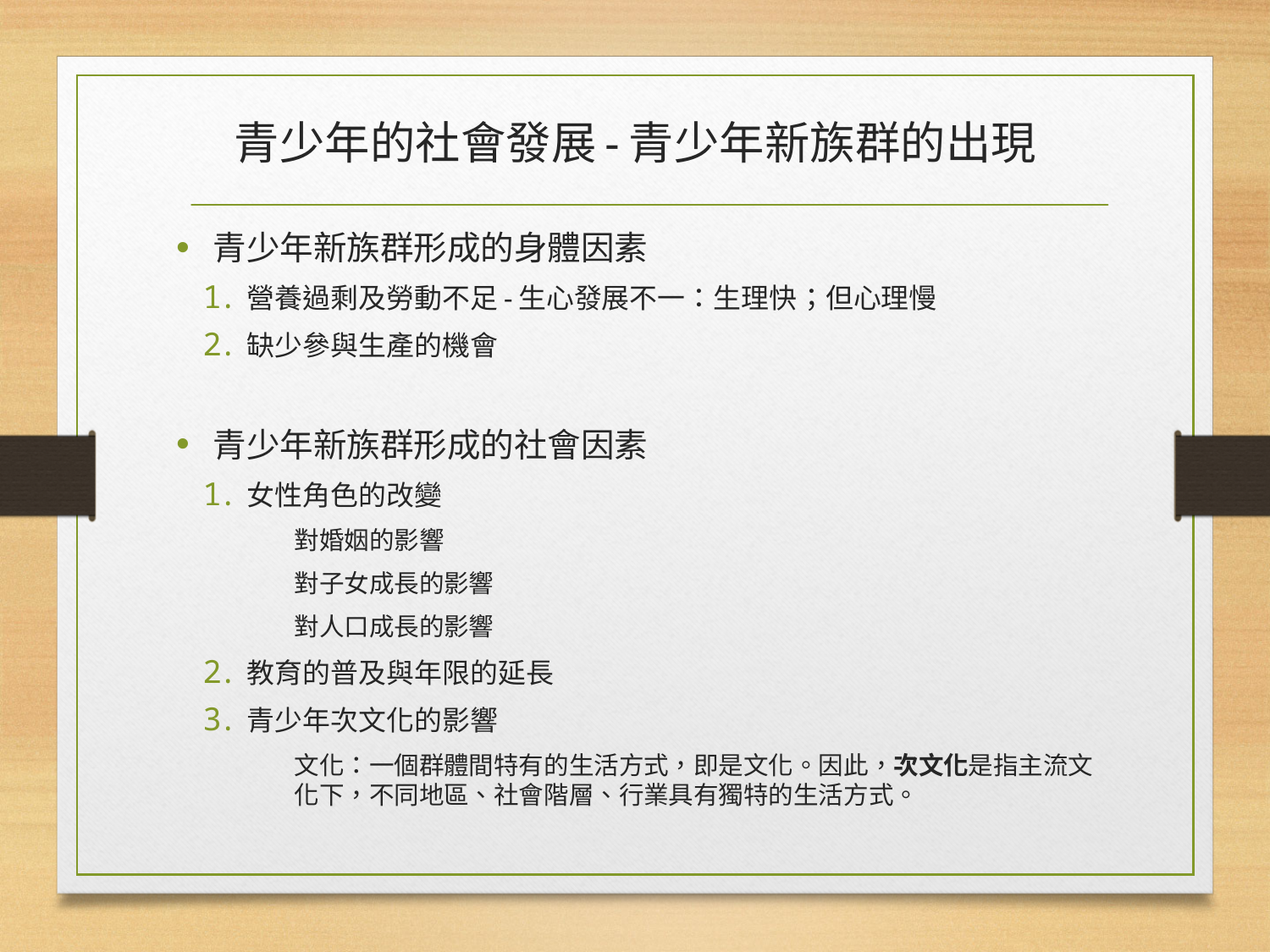

# 青少年的社會發展-青少年新族群的出現
青少年新族群形成的身體因素
營養過剩及勞動不足-生心發展不一：生理快；但心理慢
缺少參與生產的機會

青少年新族群形成的社會因素
女性角色的改變
對婚姻的影響
對子女成長的影響
對人口成長的影響
教育的普及與年限的延長
青少年次文化的影響
文化：一個群體間特有的生活方式，即是文化。因此，次文化是指主流文化下，不同地區、社會階層、行業具有獨特的生活方式。